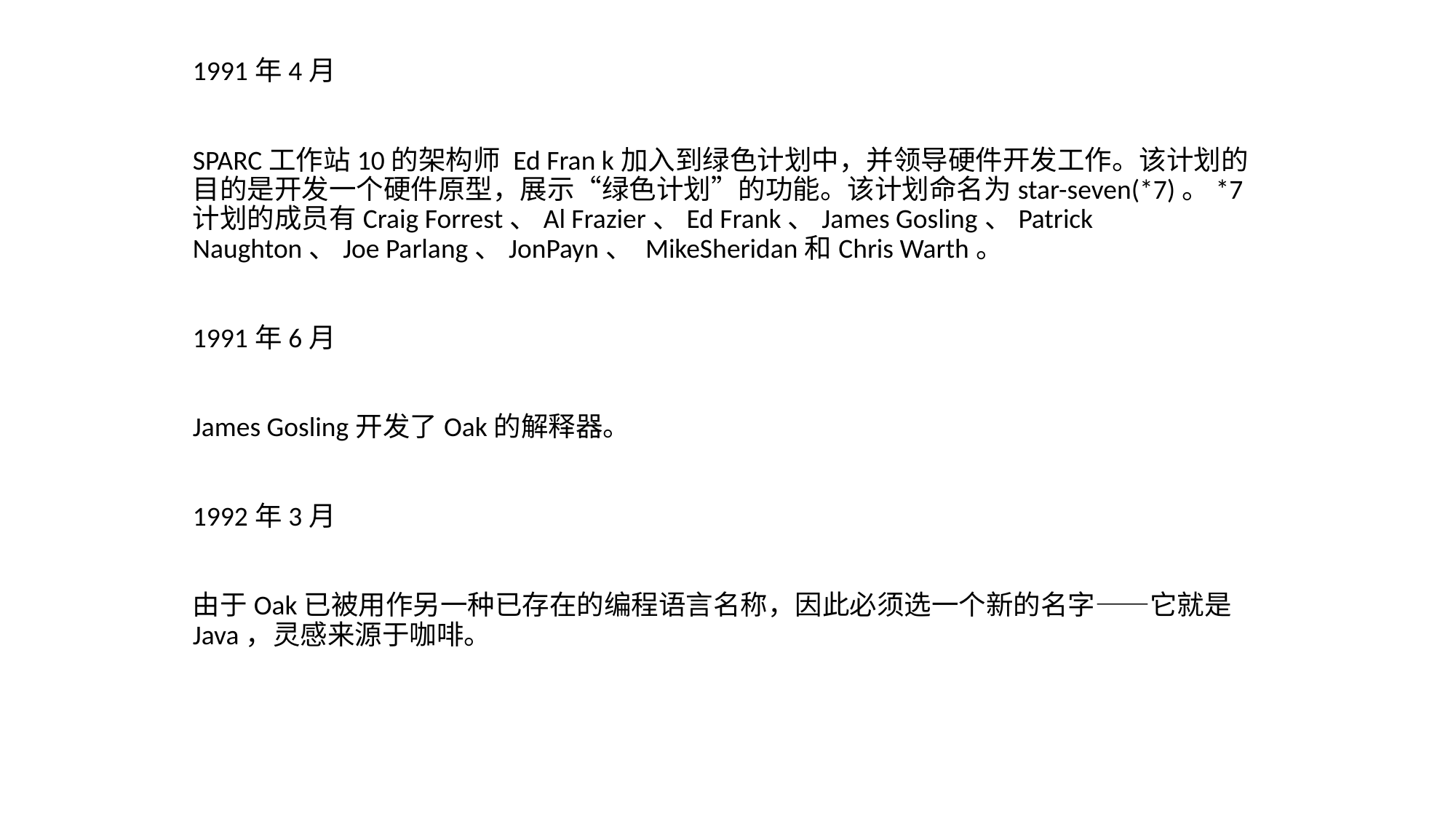

1991年4月

SPARC工作站10的架构师 Ed Fran k加入到绿色计划中，并领导硬件开发工作。该计划的目的是开发一个硬件原型，展示“绿色计划”的功能。该计划命名为star-seven(*7)。*7计划的成员有Craig Forrest、Al Frazier、Ed Frank、James Gosling、Patrick Naughton、Joe Parlang、JonPayn、 MikeSheridan和Chris Warth。

1991年6月

James Gosling开发了Oak的解释器。

1992年3月

由于Oak已被用作另一种已存在的编程语言名称，因此必须选一个新的名字——它就是Java，灵感来源于咖啡。